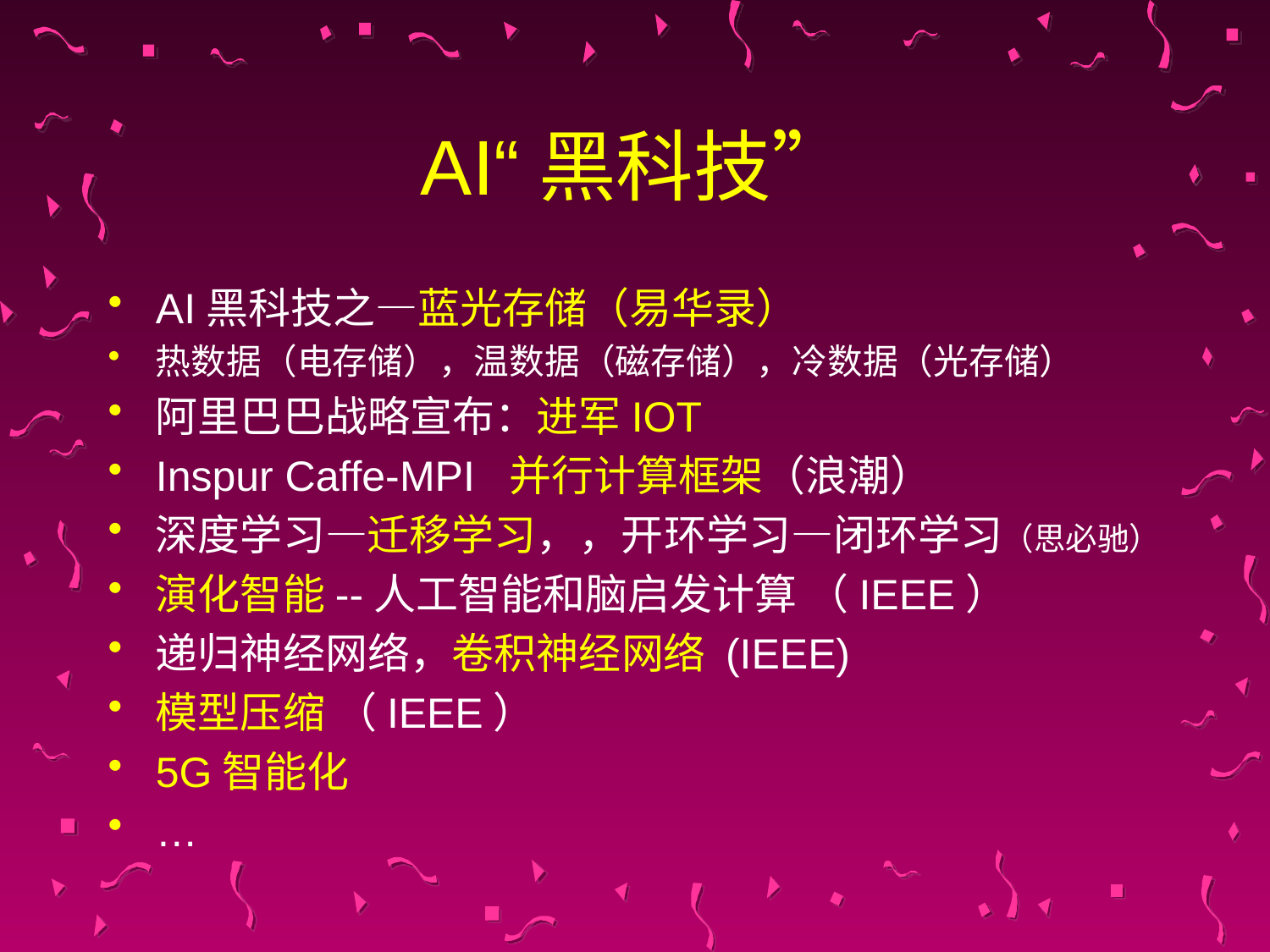

# AI“黑科技”
AI黑科技之—蓝光存储（易华录）
热数据（电存储），温数据（磁存储），冷数据（光存储）
阿里巴巴战略宣布：进军IOT
Inspur Caffe-MPI  并行计算框架（浪潮）
深度学习—迁移学习，，开环学习—闭环学习（思必驰）
演化智能--人工智能和脑启发计算 （IEEE）
递归神经网络，卷积神经网络 (IEEE)
模型压缩 （IEEE）
5G智能化
…